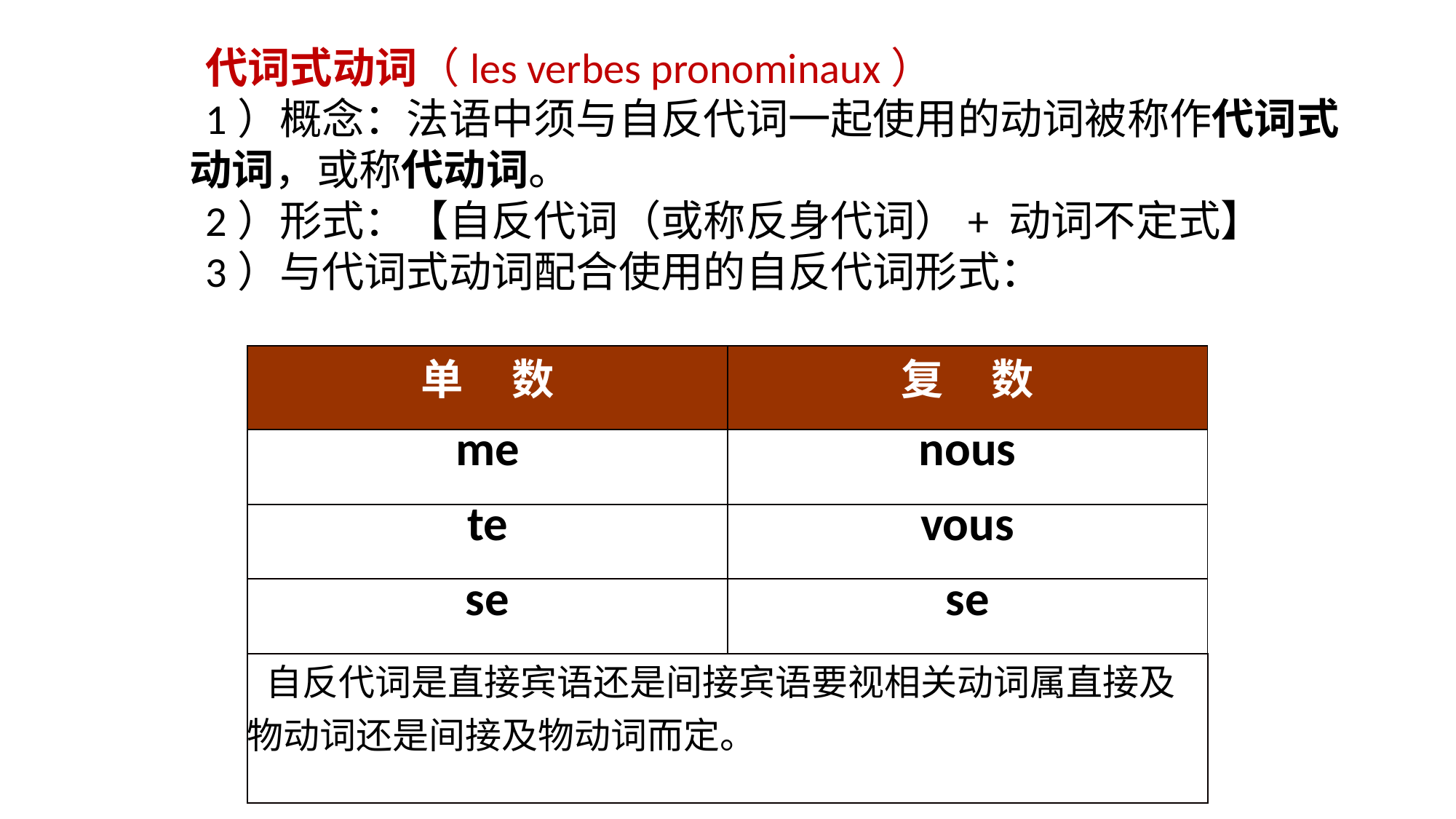

代词式动词（les verbes pronominaux）
1）概念：法语中须与自反代词一起使用的动词被称作代词式动词，或称代动词。
2）形式：【自反代词（或称反身代词）+ 动词不定式】
3）与代词式动词配合使用的自反代词形式：
| 单 数 | 复 数 |
| --- | --- |
| me | nous |
| te | vous |
| se | se |
| 自反代词是直接宾语还是间接宾语要视相关动词属直接及物动词还是间接及物动词而定。 |  |